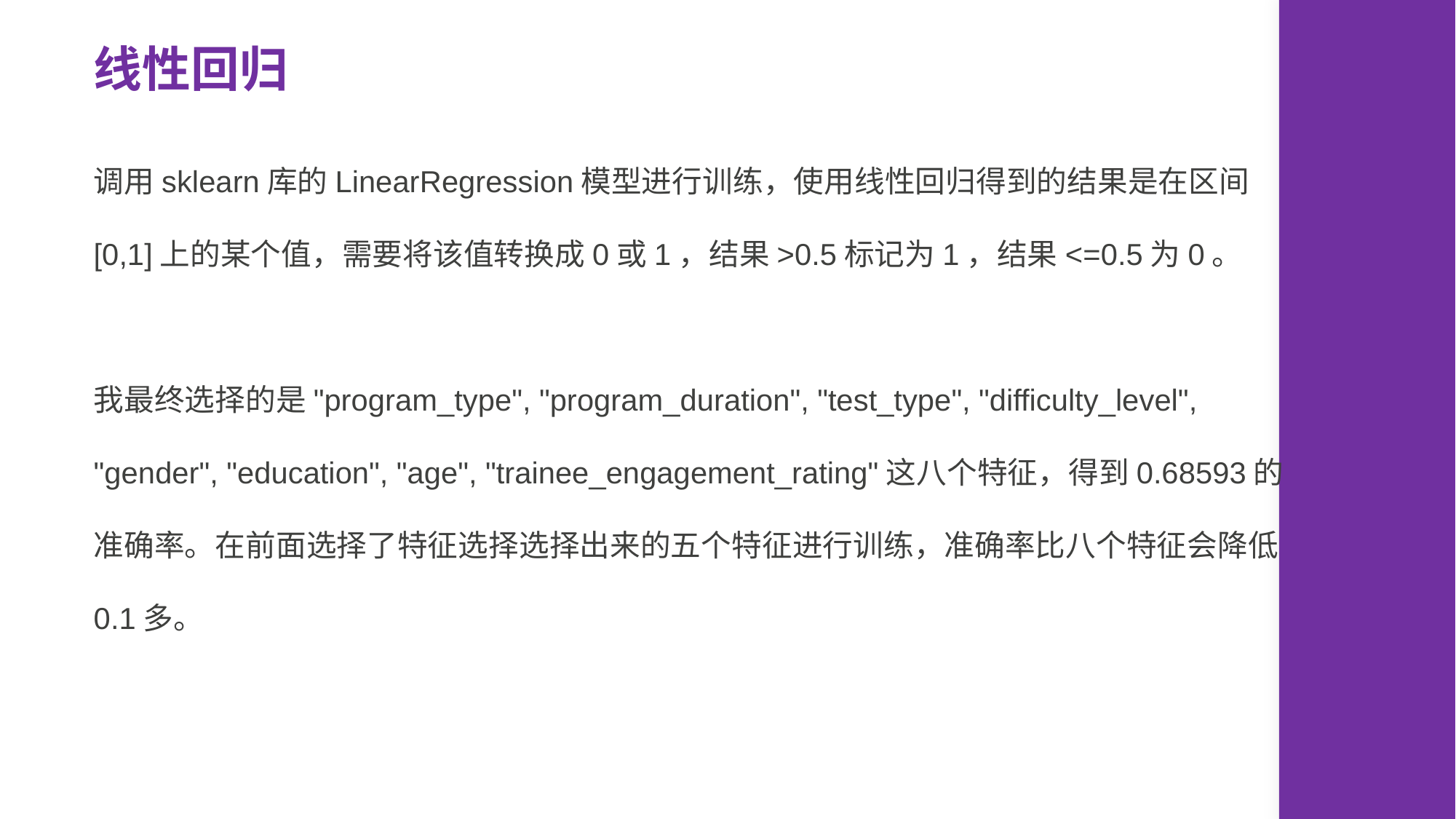

线性回归
调用sklearn库的LinearRegression模型进行训练，使用线性回归得到的结果是在区间[0,1]上的某个值，需要将该值转换成0或1，结果>0.5标记为1，结果<=0.5为0。

我最终选择的是"program_type", "program_duration", "test_type", "difficulty_level", "gender", "education", "age", "trainee_engagement_rating"这八个特征，得到0.68593的准确率。在前面选择了特征选择选择出来的五个特征进行训练，准确率比八个特征会降低0.1多。